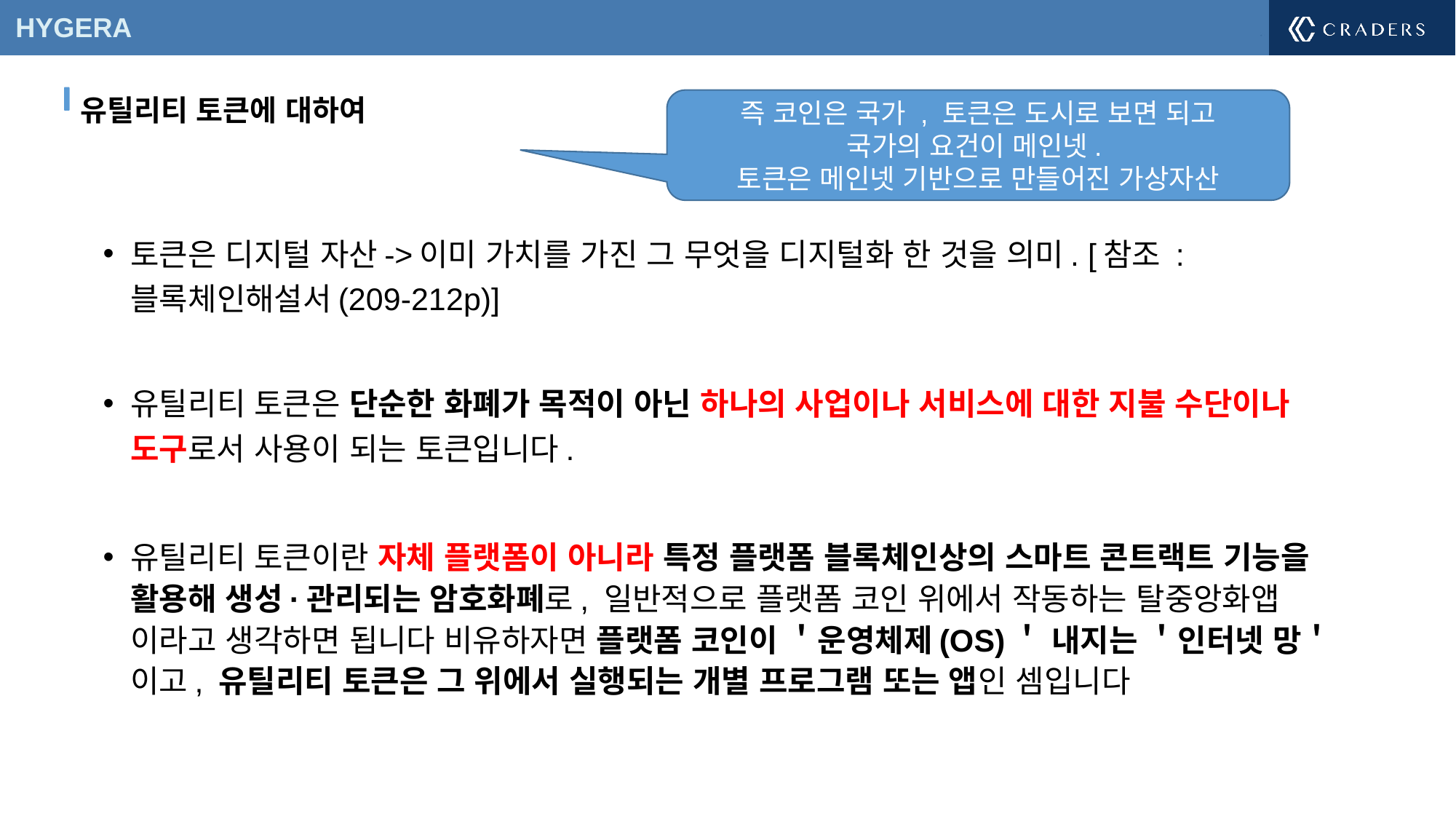

유틸리티 토큰에 대하여
즉 코인은 국가 , 토큰은 도시로 보면 되고
국가의 요건이 메인넷.
토큰은 메인넷 기반으로 만들어진 가상자산
토큰은 디지털 자산->이미 가치를 가진 그 무엇을 디지털화 한 것을 의미. [참조 : 블록체인해설서(209-212p)]

유틸리티 토큰은 단순한 화폐가 목적이 아닌 하나의 사업이나 서비스에 대한 지불 수단이나 도구로서 사용이 되는 토큰입니다.

유틸리티 토큰이란 자체 플랫폼이 아니라 특정 플랫폼 블록체인상의 스마트 콘트랙트 기능을 활용해 생성·관리되는 암호화폐로, 일반적으로 플랫폼 코인 위에서 작동하는 탈중앙화앱 이라고 생각하면 됩니다 비유하자면 플랫폼 코인이 ＇운영체제(OS)＇ 내지는 ＇인터넷 망＇이고, 유틸리티 토큰은 그 위에서 실행되는 개별 프로그램 또는 앱인 셈입니다